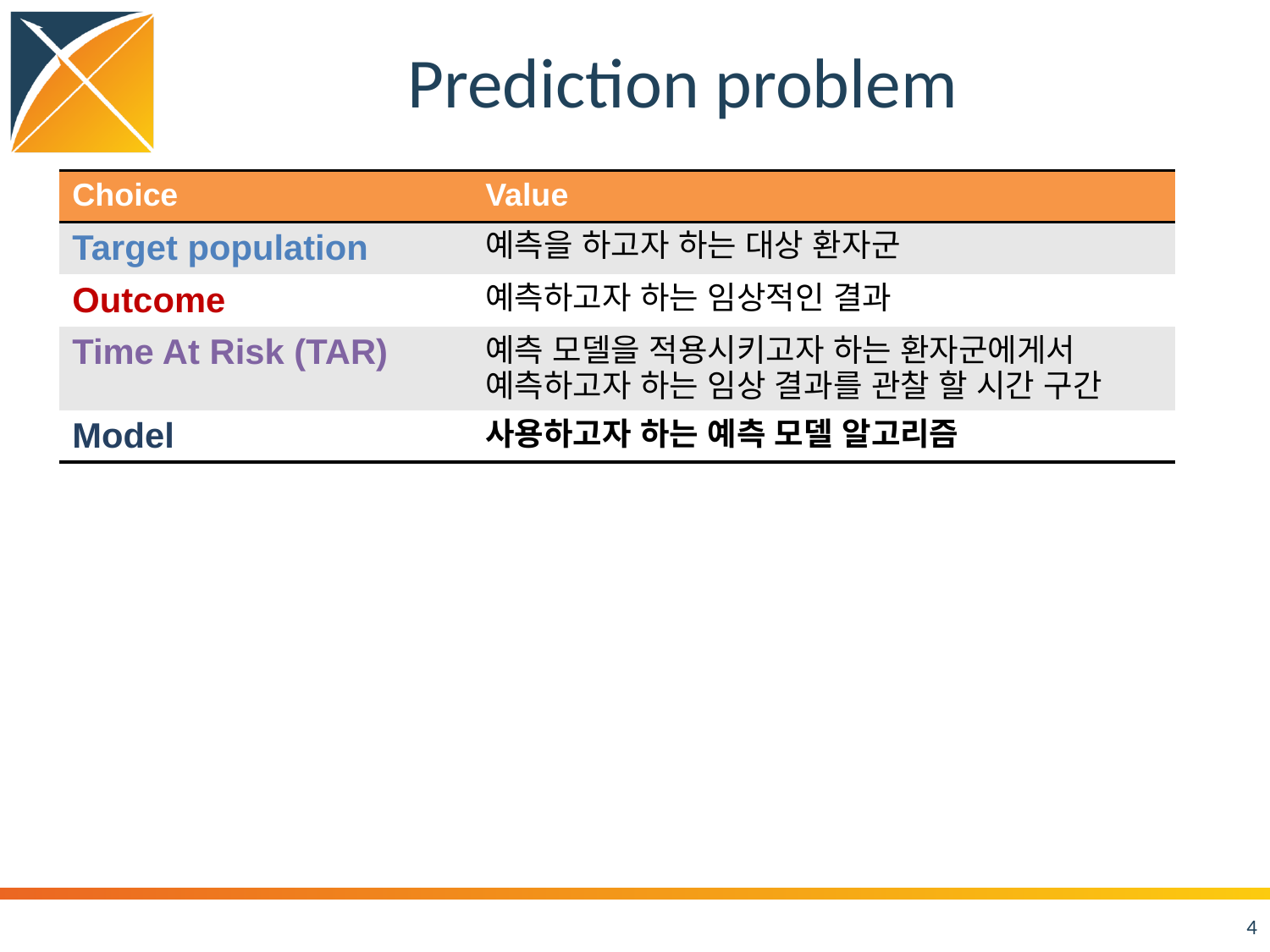

# Prediction problem
| Choice | Value |
| --- | --- |
| Target population | 예측을 하고자 하는 대상 환자군 |
| Outcome | 예측하고자 하는 임상적인 결과 |
| Time At Risk (TAR) | 예측 모델을 적용시키고자 하는 환자군에게서 예측하고자 하는 임상 결과를 관찰 할 시간 구간 |
| Model | 사용하고자 하는 예측 모델 알고리즘 |
4